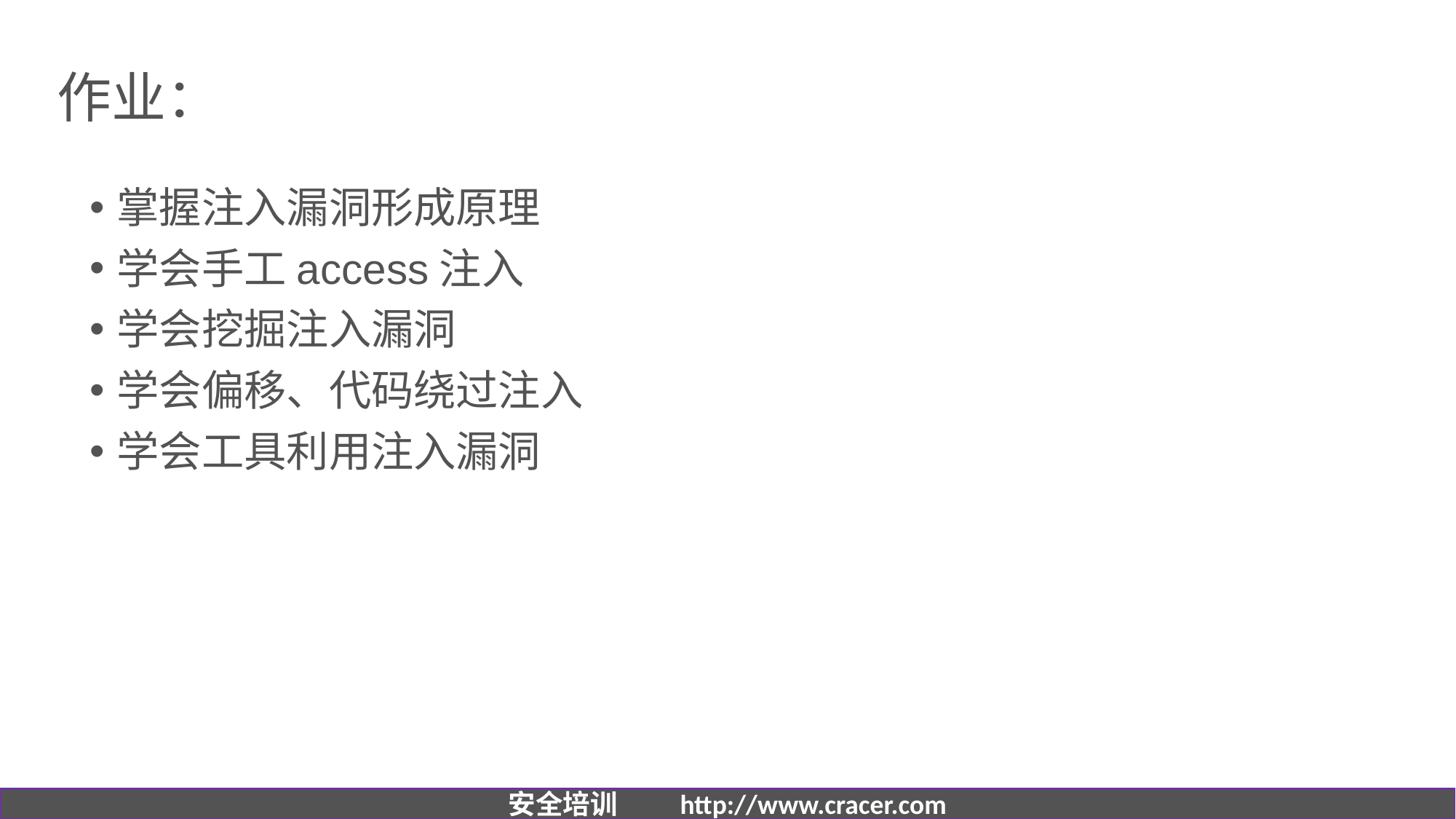

# 作业：
掌握注入漏洞形成原理
学会手工access注入
学会挖掘注入漏洞
学会偏移、代码绕过注入
学会工具利用注入漏洞